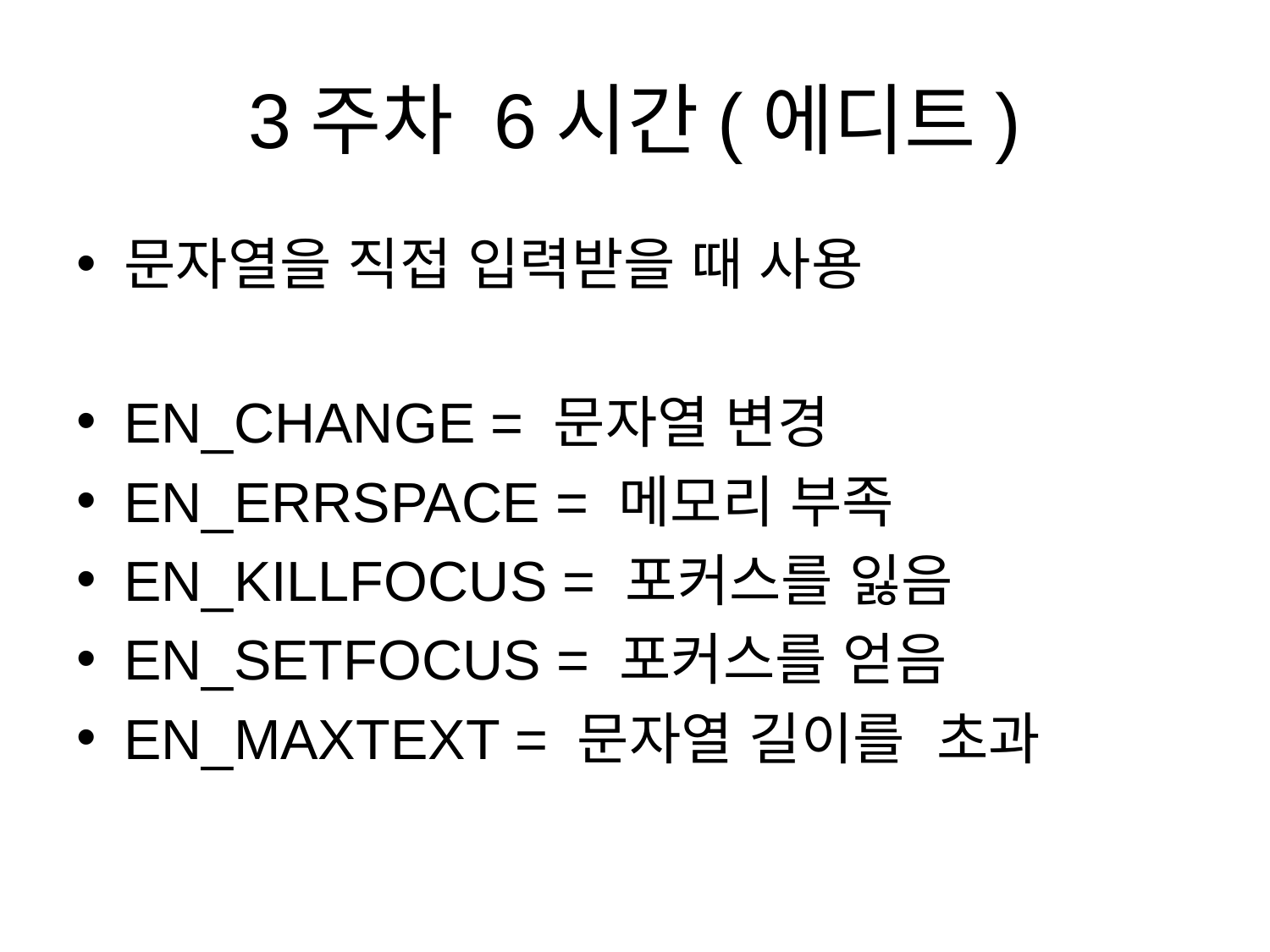

# 3주차 6시간(에디트)
문자열을 직접 입력받을 때 사용

EN_CHANGE = 문자열 변경
EN_ERRSPACE = 메모리 부족
EN_KILLFOCUS = 포커스를 잃음
EN_SETFOCUS = 포커스를 얻음
EN_MAXTEXT = 문자열 길이를  초과